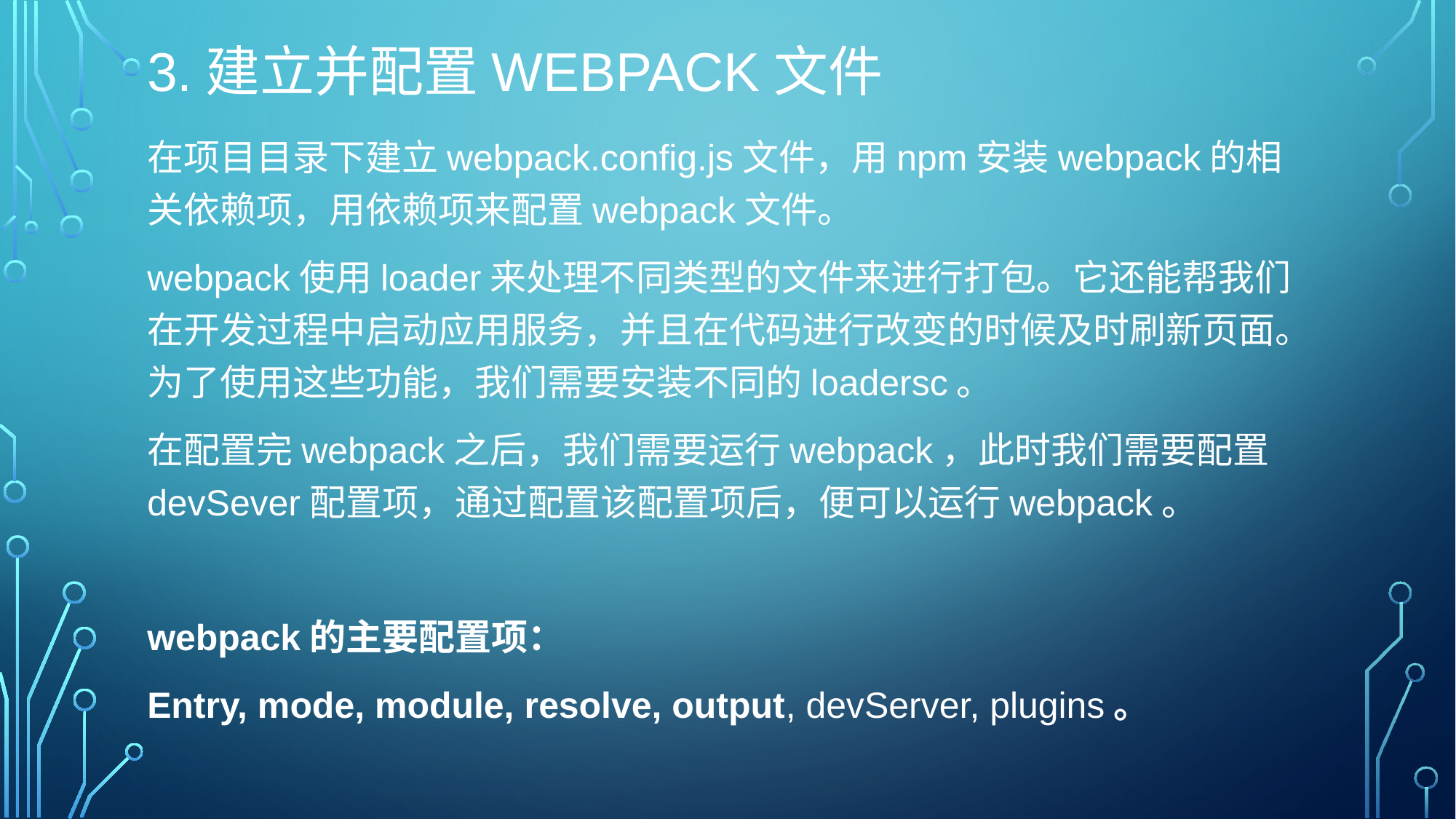

# 3.建立并配置webpack文件
在项目目录下建立webpack.config.js文件，用npm安装webpack的相关依赖项，用依赖项来配置webpack文件。
webpack使用loader来处理不同类型的文件来进行打包。它还能帮我们在开发过程中启动应用服务，并且在代码进行改变的时候及时刷新页面。为了使用这些功能，我们需要安装不同的loadersc。
在配置完webpack之后，我们需要运行webpack，此时我们需要配置devSever配置项，通过配置该配置项后，便可以运行webpack。

webpack的主要配置项：
Entry, mode, module, resolve, output, devServer, plugins。